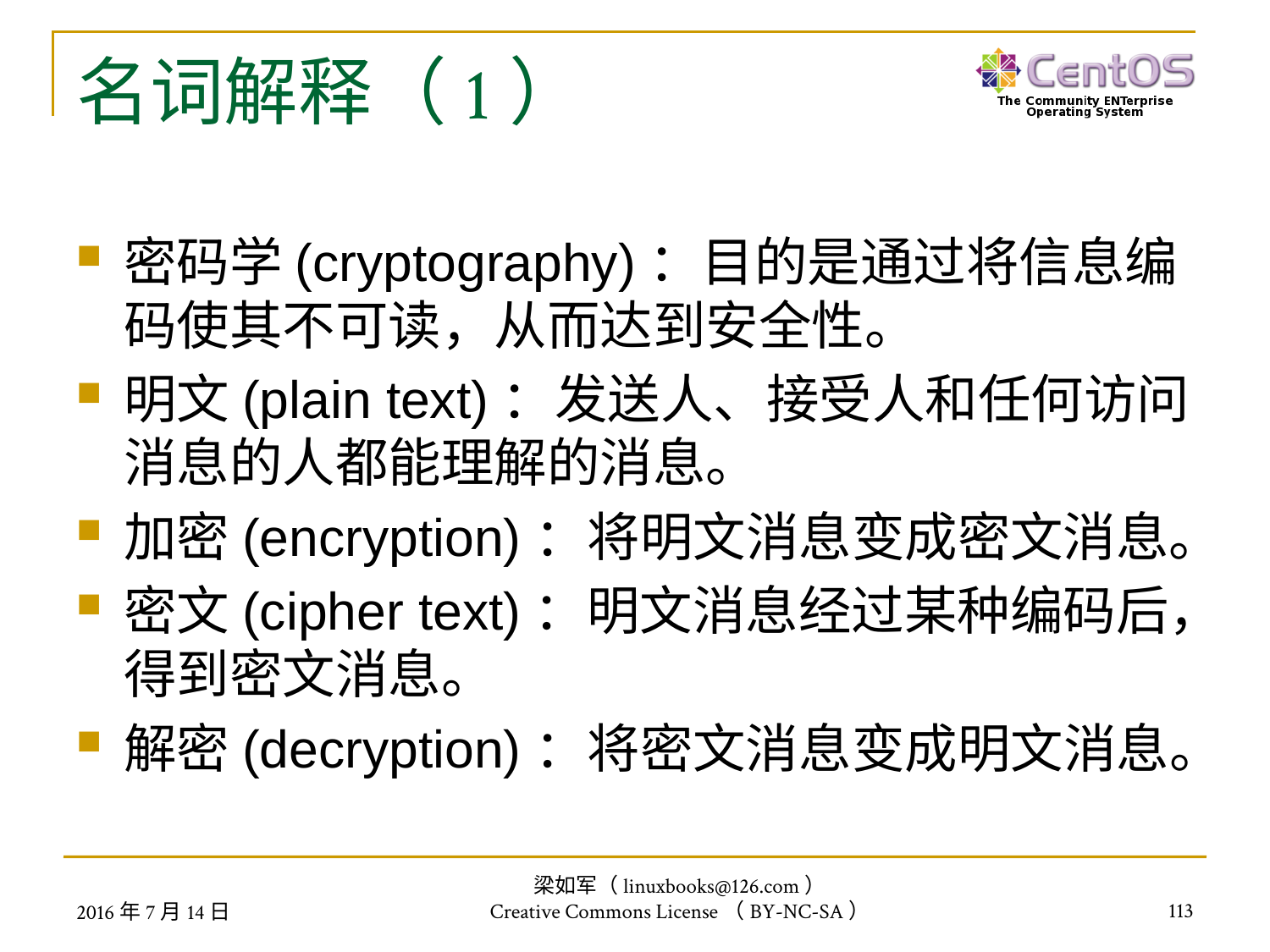

# 名词解释（1）
密码学(cryptography)：目的是通过将信息编码使其不可读，从而达到安全性。
明文(plain text)：发送人、接受人和任何访问消息的人都能理解的消息。
加密(encryption)：将明文消息变成密文消息。
密文(cipher text)：明文消息经过某种编码后，得到密文消息。
解密(decryption)：将密文消息变成明文消息。

梁如军（linuxbooks@126.com）
Creative Commons License（BY-NC-SA）
2016年7月14日
113